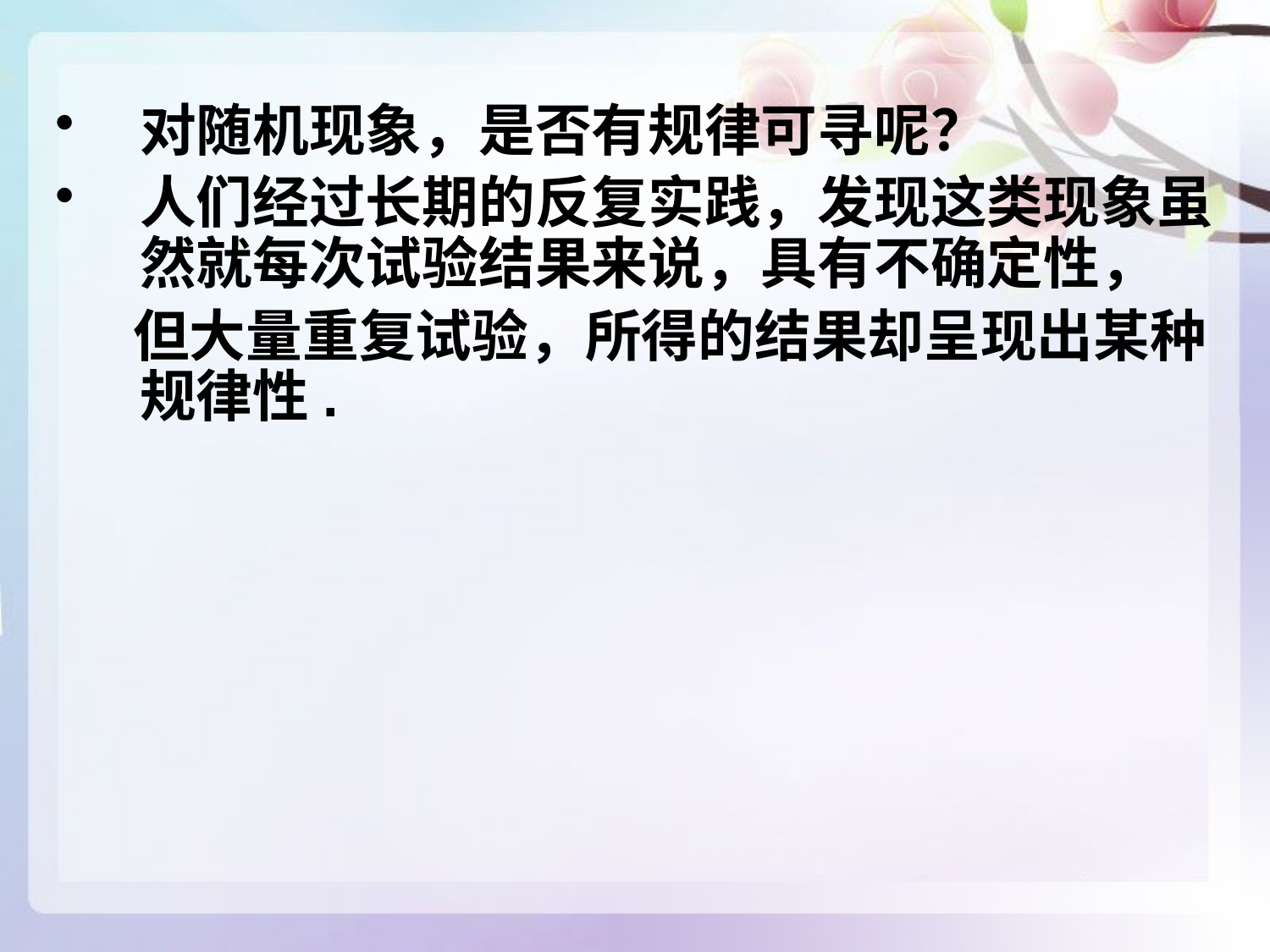

对随机现象，是否有规律可寻呢？
人们经过长期的反复实践，发现这类现象虽然就每次试验结果来说，具有不确定性，
     但大量重复试验，所得的结果却呈现出某种规律性.